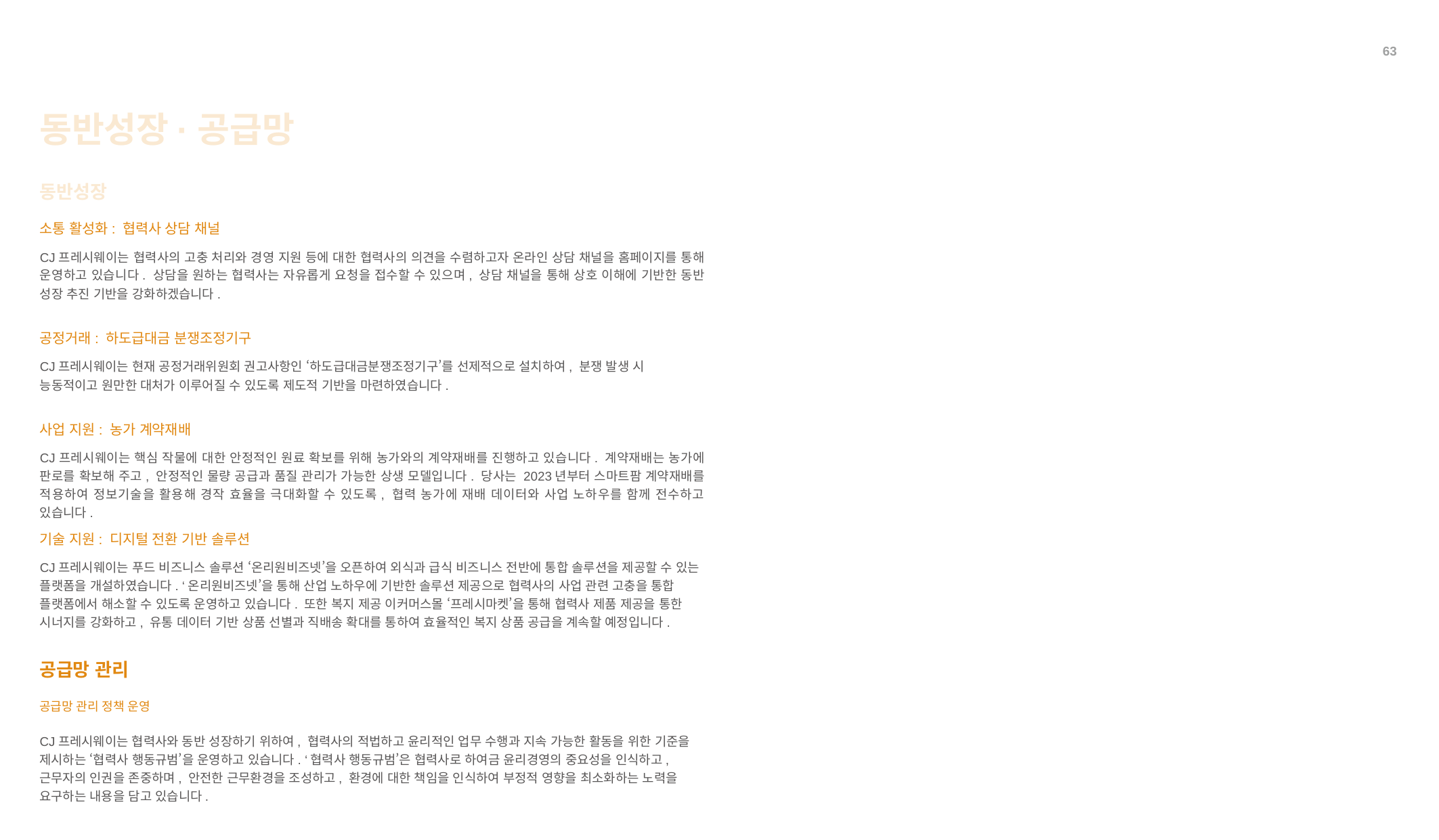

63
동반성장·공급망
동반성장
소통 활성화: 협력사 상담 채널
CJ프레시웨이는 협력사의 고충 처리와 경영 지원 등에 대한 협력사의 의견을 수렴하고자 온라인 상담 채널을 홈페이지를 통해 운영하고 있습니다. 상담을 원하는 협력사는 자유롭게 요청을 접수할 수 있으며, 상담 채널을 통해 상호 이해에 기반한 동반 성장 추진 기반을 강화하겠습니다.
공정거래: 하도급대금 분쟁조정기구
CJ프레시웨이는 현재 공정거래위원회 권고사항인 ‘하도급대금분쟁조정기구’를 선제적으로 설치하여, 분쟁 발생 시 능동적이고 원만한 대처가 이루어질 수 있도록 제도적 기반을 마련하였습니다.
사업 지원: 농가 계약재배
CJ프레시웨이는 핵심 작물에 대한 안정적인 원료 확보를 위해 농가와의 계약재배를 진행하고 있습니다. 계약재배는 농가에 판로를 확보해 주고, 안정적인 물량 공급과 품질 관리가 가능한 상생 모델입니다. 당사는 2023년부터 스마트팜 계약재배를 적용하여 정보기술을 활용해 경작 효율을 극대화할 수 있도록, 협력 농가에 재배 데이터와 사업 노하우를 함께 전수하고 있습니다.
기술 지원: 디지털 전환 기반 솔루션
CJ프레시웨이는 푸드 비즈니스 솔루션 ‘온리원비즈넷’을 오픈하여 외식과 급식 비즈니스 전반에 통합 솔루션을 제공할 수 있는 플랫폼을 개설하였습니다. ‘온리원비즈넷’을 통해 산업 노하우에 기반한 솔루션 제공으로 협력사의 사업 관련 고충을 통합 플랫폼에서 해소할 수 있도록 운영하고 있습니다. 또한 복지 제공 이커머스몰 ‘프레시마켓’을 통해 협력사 제품 제공을 통한 시너지를 강화하고, 유통 데이터 기반 상품 선별과 직배송 확대를 통하여 효율적인 복지 상품 공급을 계속할 예정입니다.
공급망 관리
공급망 관리 정책 운영
CJ프레시웨이는 협력사와 동반 성장하기 위하여, 협력사의 적법하고 윤리적인 업무 수행과 지속 가능한 활동을 위한 기준을 제시하는 ‘협력사 행동규범’을 운영하고 있습니다. ‘협력사 행동규범’은 협력사로 하여금 윤리경영의 중요성을 인식하고, 근무자의 인권을 존중하며, 안전한 근무환경을 조성하고, 환경에 대한 책임을 인식하여 부정적 영향을 최소화하는 노력을 요구하는 내용을 담고 있습니다.